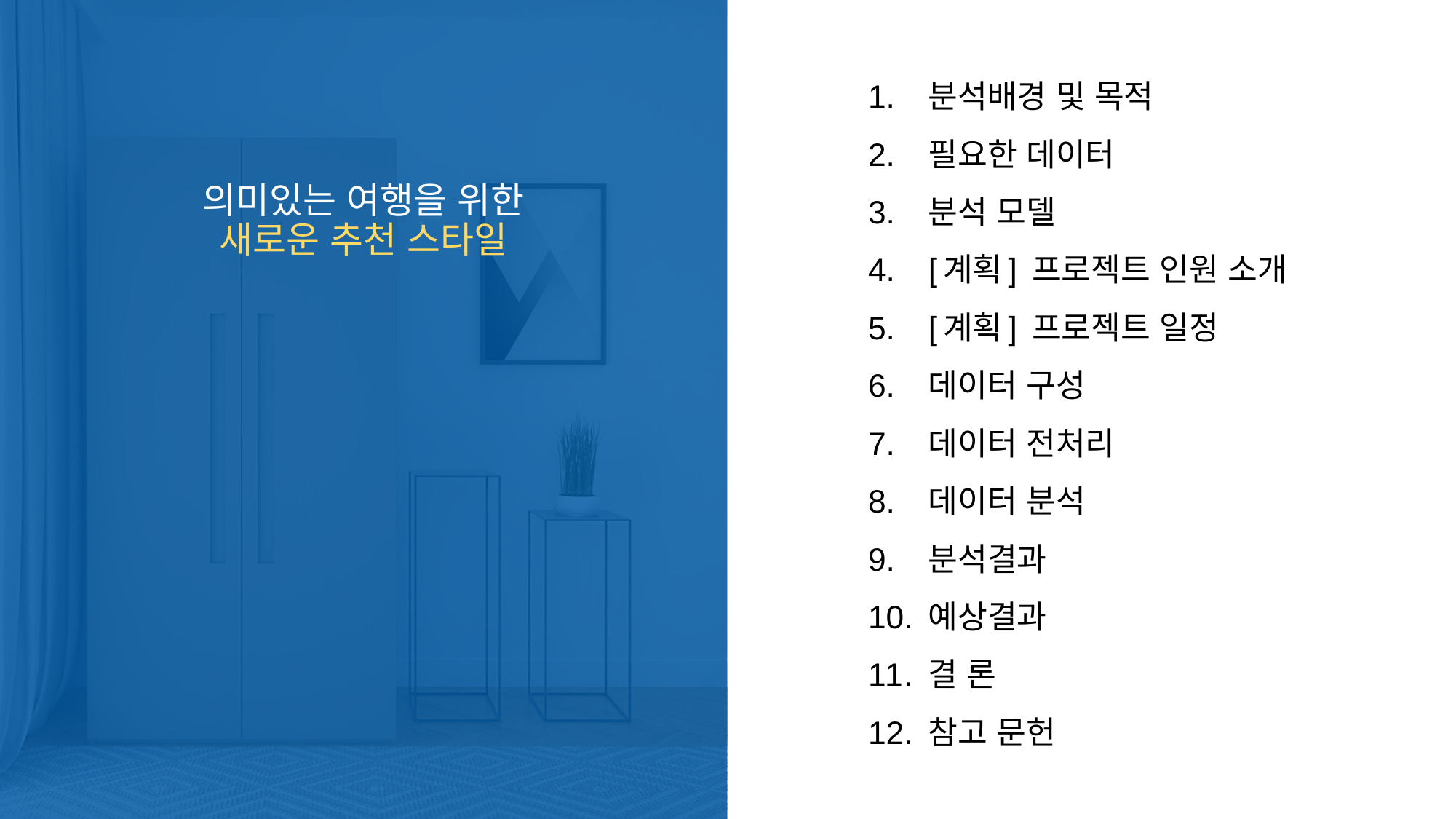

분석배경 및 목적
필요한 데이터
분석 모델
[계획] 프로젝트 인원 소개
[계획] 프로젝트 일정
데이터 구성
데이터 전처리
데이터 분석
분석결과
예상결과
결 론
참고 문헌
# 의미있는 여행을 위한 새로운 추천 스타일